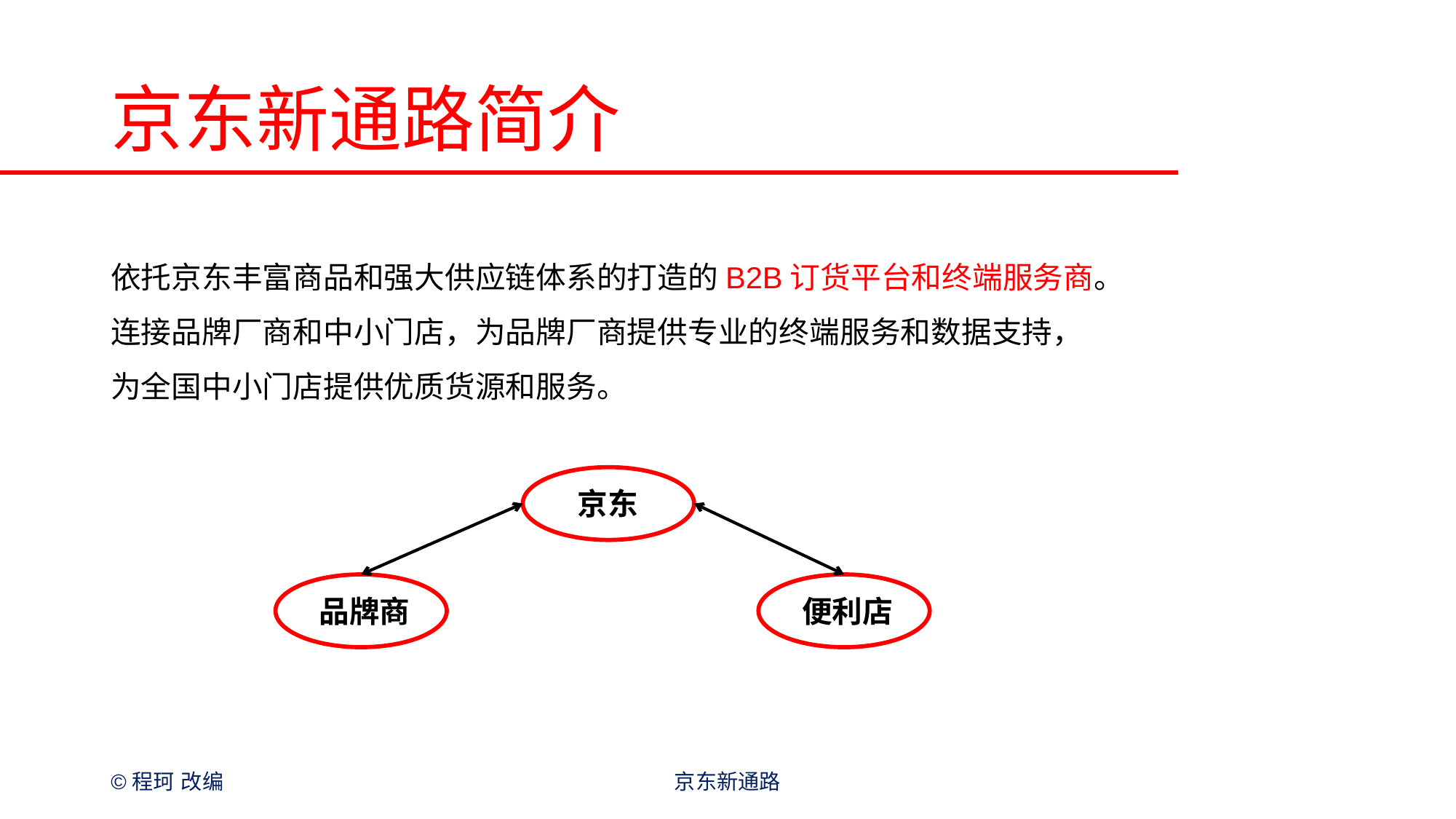

# 京东新通路简介
依托京东丰富商品和强大供应链体系的打造的B2B订货平台和终端服务商。连接品牌厂商和中小门店，为品牌厂商提供专业的终端服务和数据支持，为全国中小门店提供优质货源和服务。

京东

品牌商

便利店
©程珂 改编
京东新通路
3